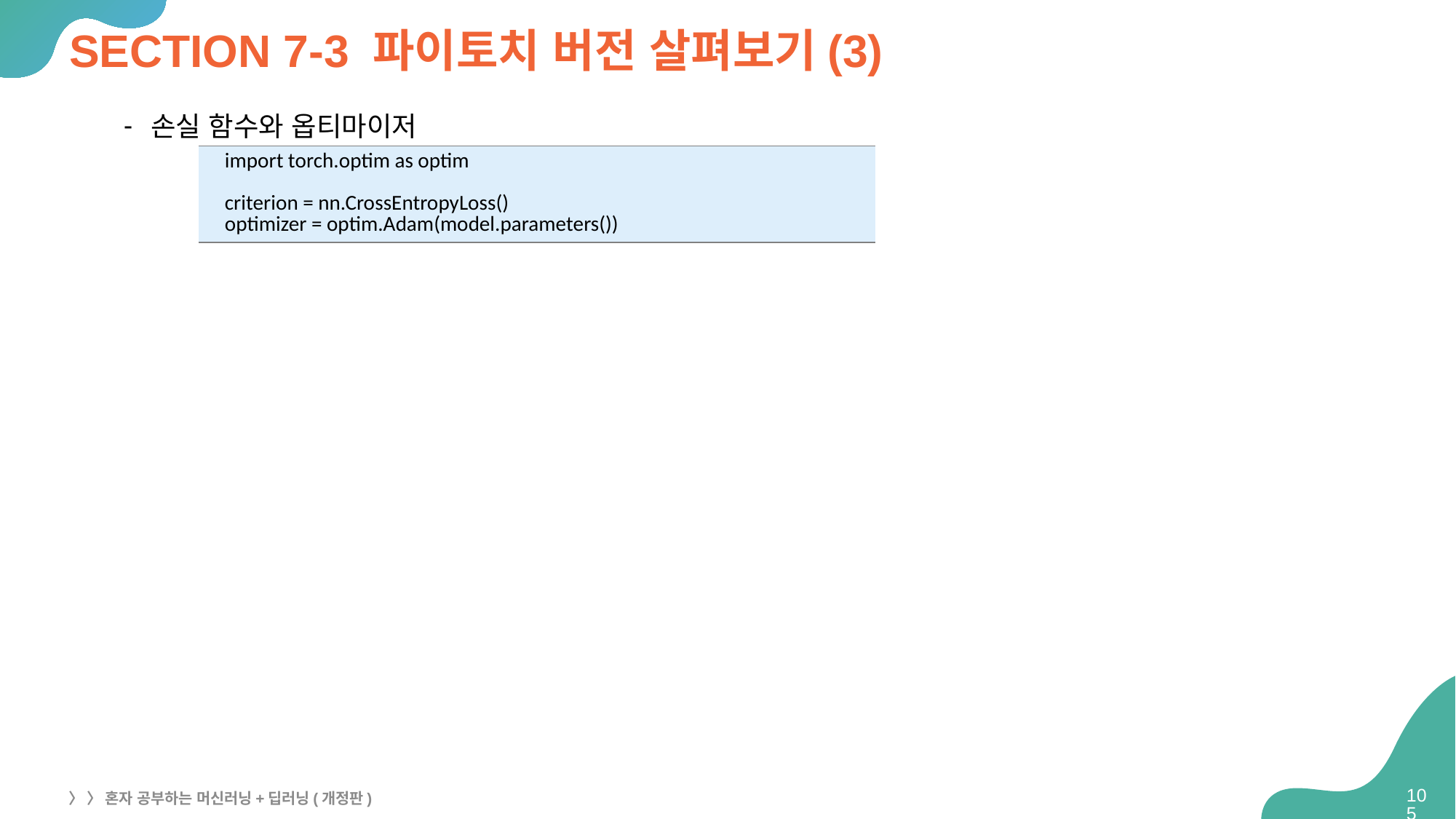

# SECTION 7-3 파이토치 버전 살펴보기(3)
손실 함수와 옵티마이저
| import torch.optim as optim criterion = nn.CrossEntropyLoss() optimizer = optim.Adam(model.parameters()) |
| --- |
105
〉 〉 혼자 공부하는 머신러닝+딥러닝(개정판)